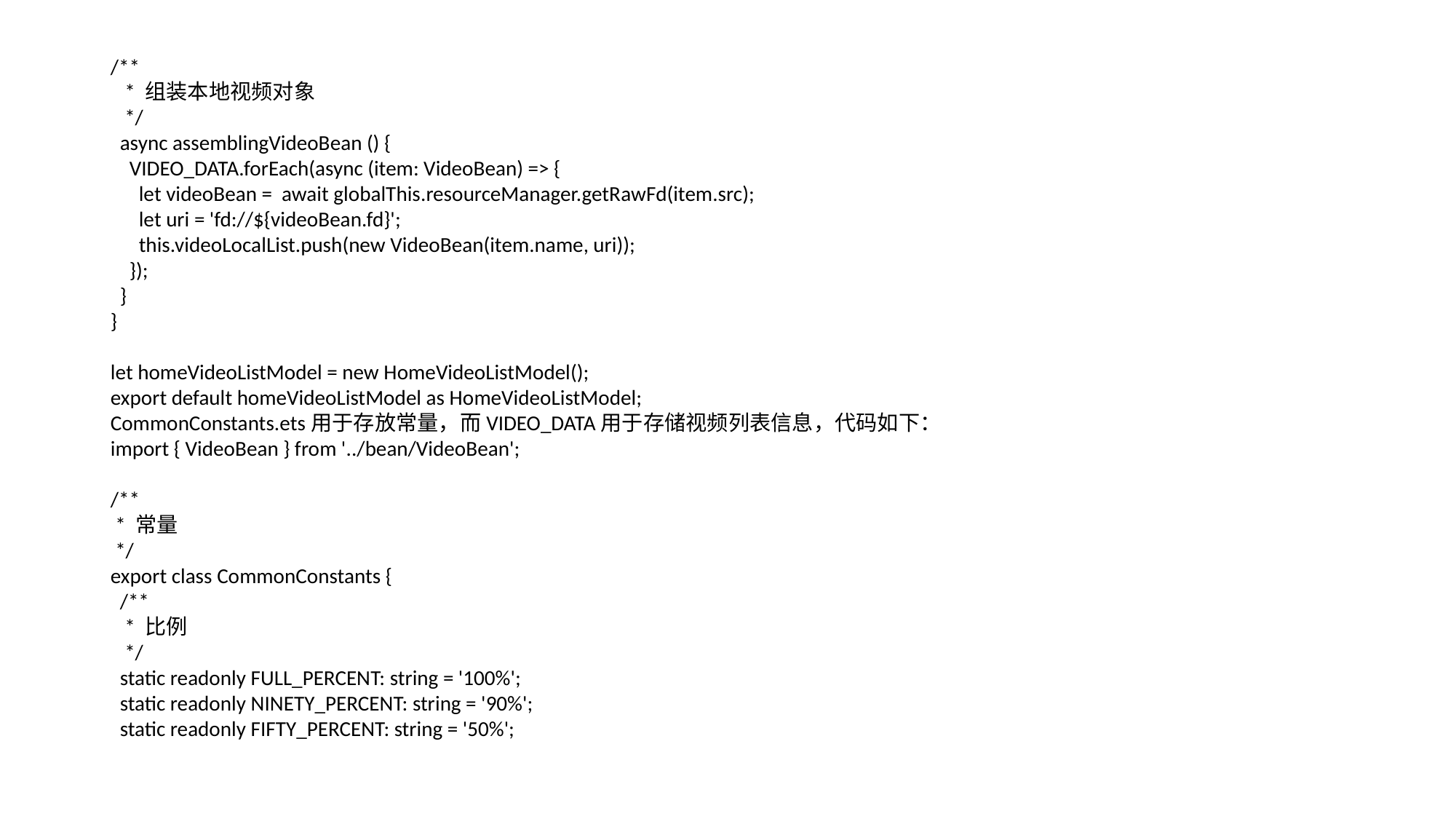

/**
   * 组装本地视频对象
   */
  async assemblingVideoBean () {
    VIDEO_DATA.forEach(async (item: VideoBean) => {
      let videoBean =  await globalThis.resourceManager.getRawFd(item.src);
      let uri = 'fd://${videoBean.fd}';
      this.videoLocalList.push(new VideoBean(item.name, uri));
    });
  }
}

let homeVideoListModel = new HomeVideoListModel();
export default homeVideoListModel as HomeVideoListModel;
CommonConstants.ets用于存放常量，而VIDEO_DATA用于存储视频列表信息，代码如下：
import { VideoBean } from '../bean/VideoBean';

/**
 * 常量
 */
export class CommonConstants {
  /**
   * 比例
   */
  static readonly FULL_PERCENT: string = '100%';
  static readonly NINETY_PERCENT: string = '90%';
  static readonly FIFTY_PERCENT: string = '50%';